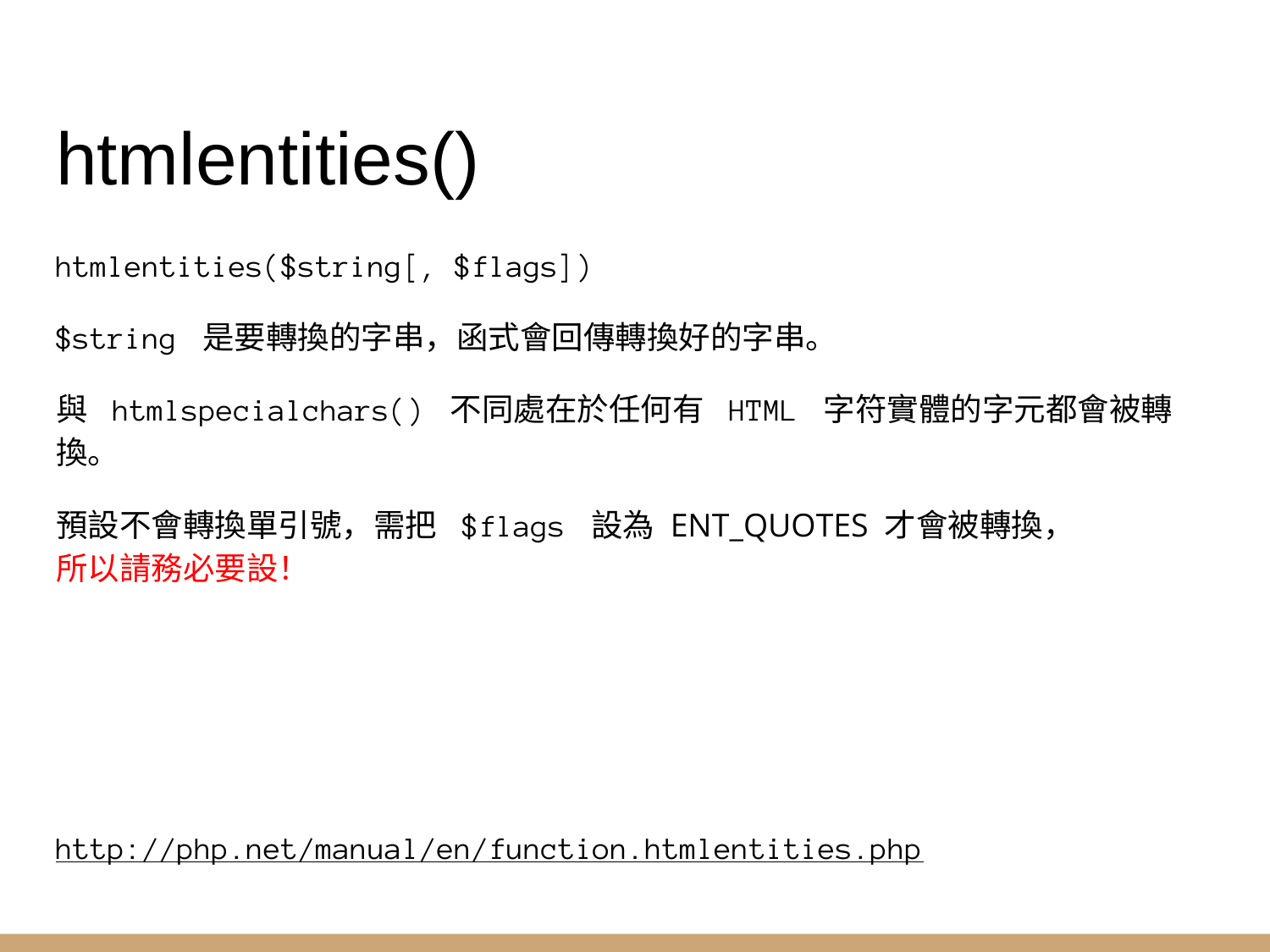

# htmlentities()
htmlentities($string[, $flags])
$string 是要轉換的字串，函式會回傳轉換好的字串。
與 htmlspecialchars() 不同處在於任何有 HTML 字符實體的字元都會被轉換。
預設不會轉換單引號，需把 $flags 設為 ENT_QUOTES 才會被轉換，
所以請務必要設！
http://php.net/manual/en/function.htmlentities.php